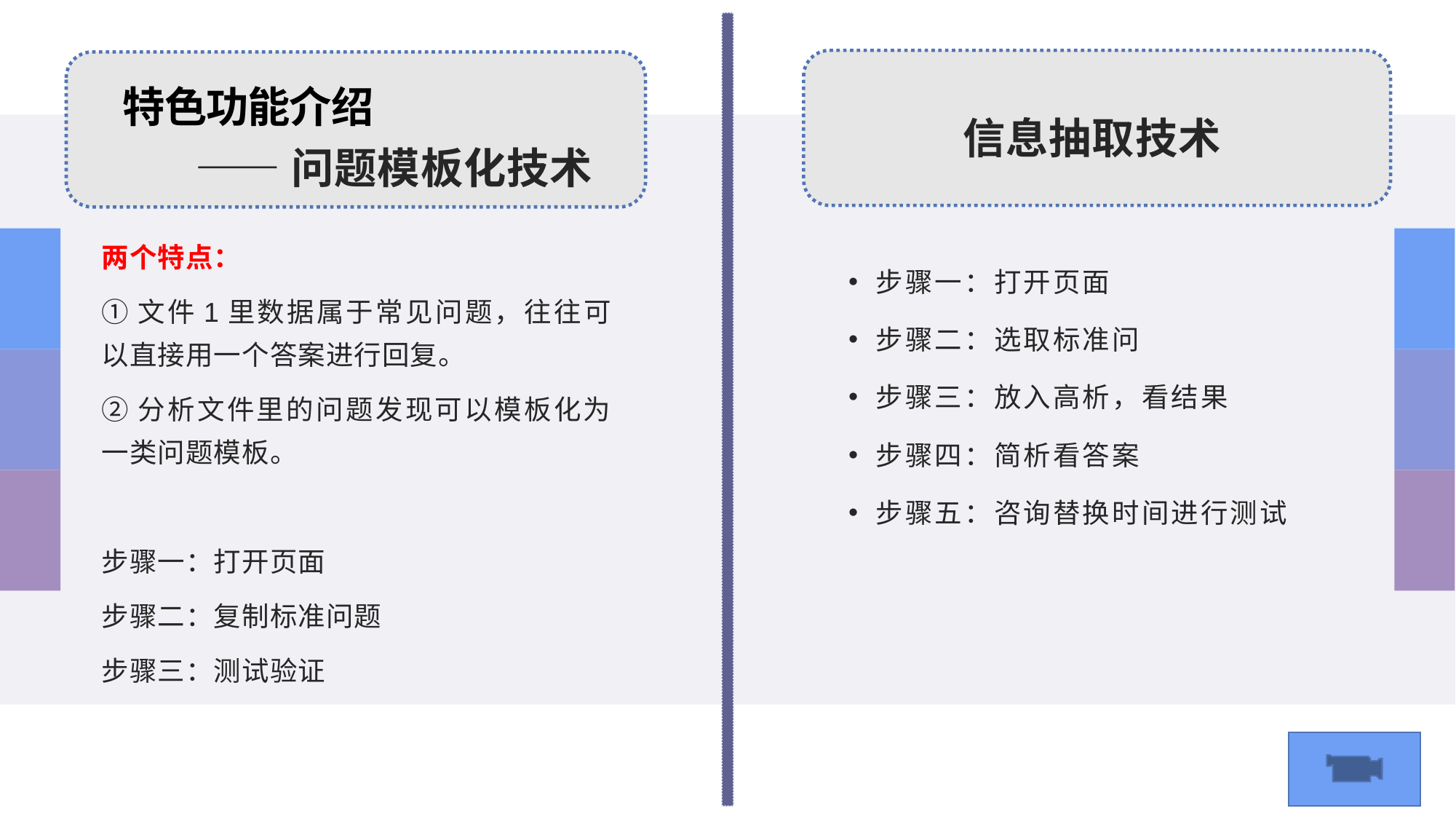

特色功能介绍
       ——问题模板化技术
          信息抽取技术
两个特点：
①文件1里数据属于常见问题，往往可以直接用一个答案进行回复。
②分析文件里的问题发现可以模板化为一类问题模板。

步骤一：打开页面
步骤二：复制标准问题
步骤三：测试验证
步骤一：打开页面
步骤二：选取标准问
步骤三：放入高析，看结果
步骤四：简析看答案
步骤五：咨询替换时间进行测试